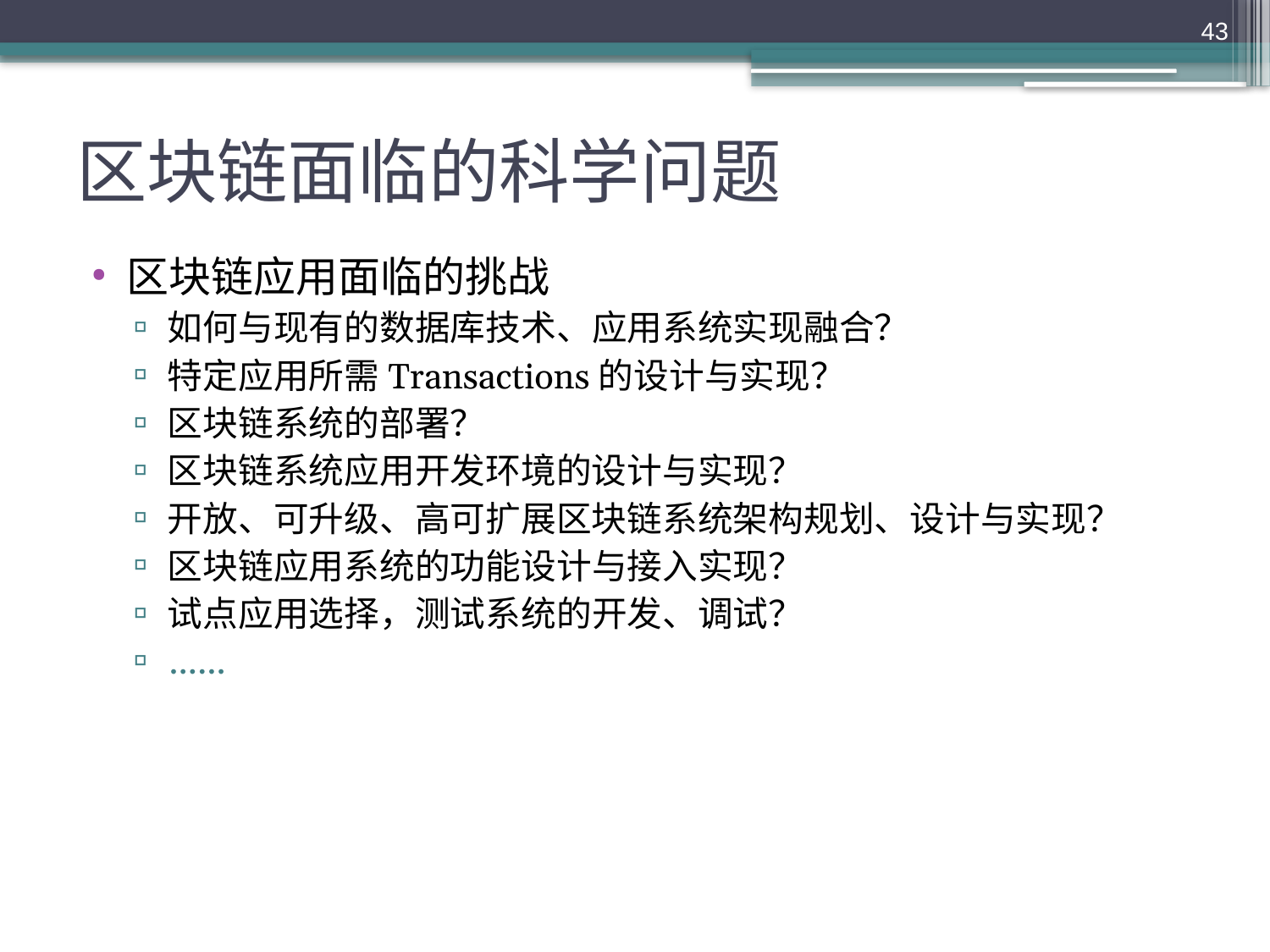

43

# 区块链面临的科学问题
区块链应用面临的挑战
如何与现有的数据库技术、应用系统实现融合？
特定应用所需Transactions的设计与实现？
区块链系统的部署？
区块链系统应用开发环境的设计与实现？
开放、可升级、高可扩展区块链系统架构规划、设计与实现？
区块链应用系统的功能设计与接入实现？
试点应用选择，测试系统的开发、调试？
……